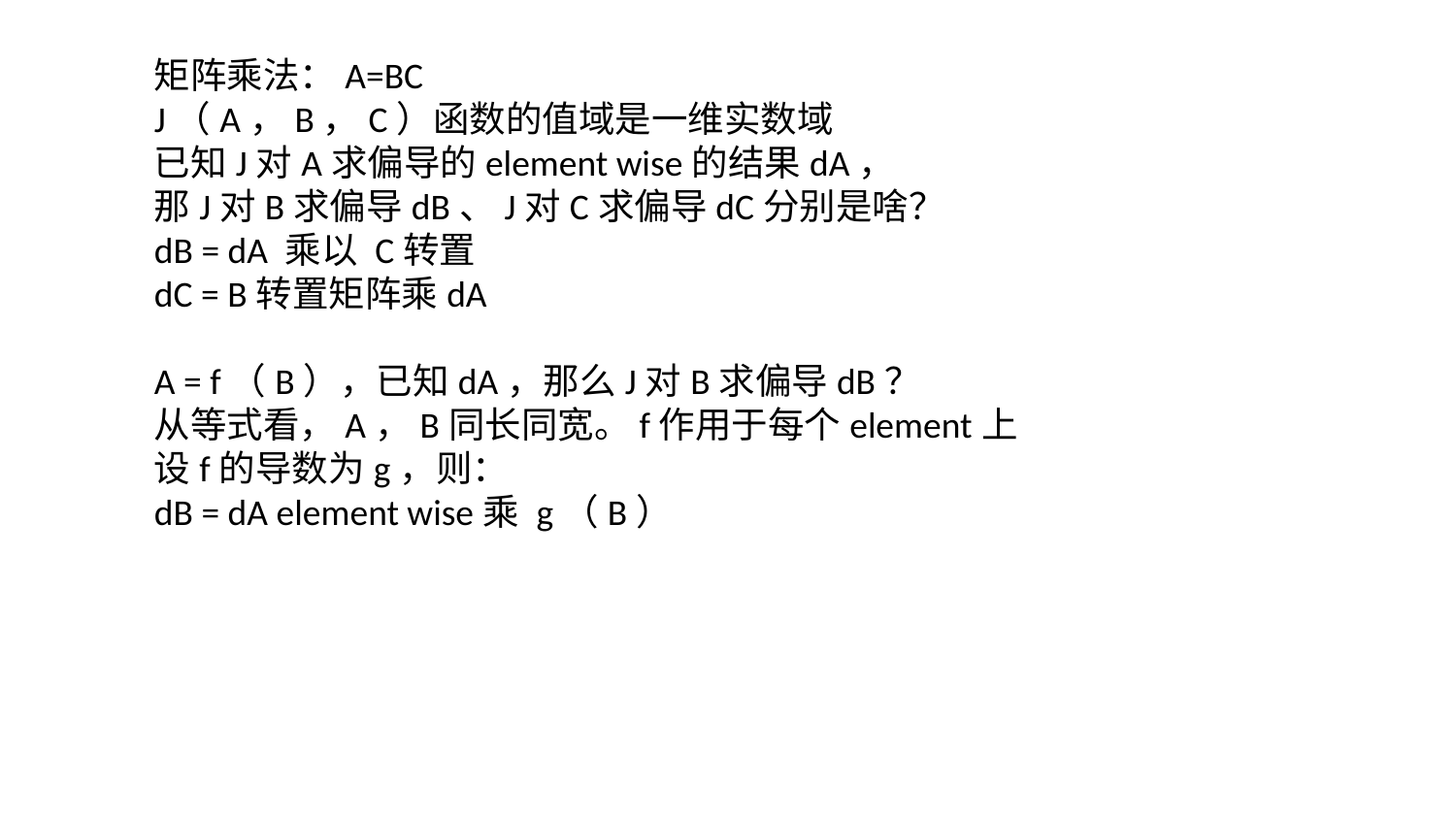

矩阵乘法：A=BC
J（A，B，C）函数的值域是一维实数域
已知J对A求偏导的element wise的结果dA，
那J对B求偏导dB、J对C求偏导dC分别是啥？
dB = dA 乘以 C转置
dC = B转置矩阵乘dA

A = f（B），已知dA，那么J对B求偏导dB？
从等式看，A，B同长同宽。f作用于每个element上
设f的导数为g，则：
dB = dA element wise乘 g（B）